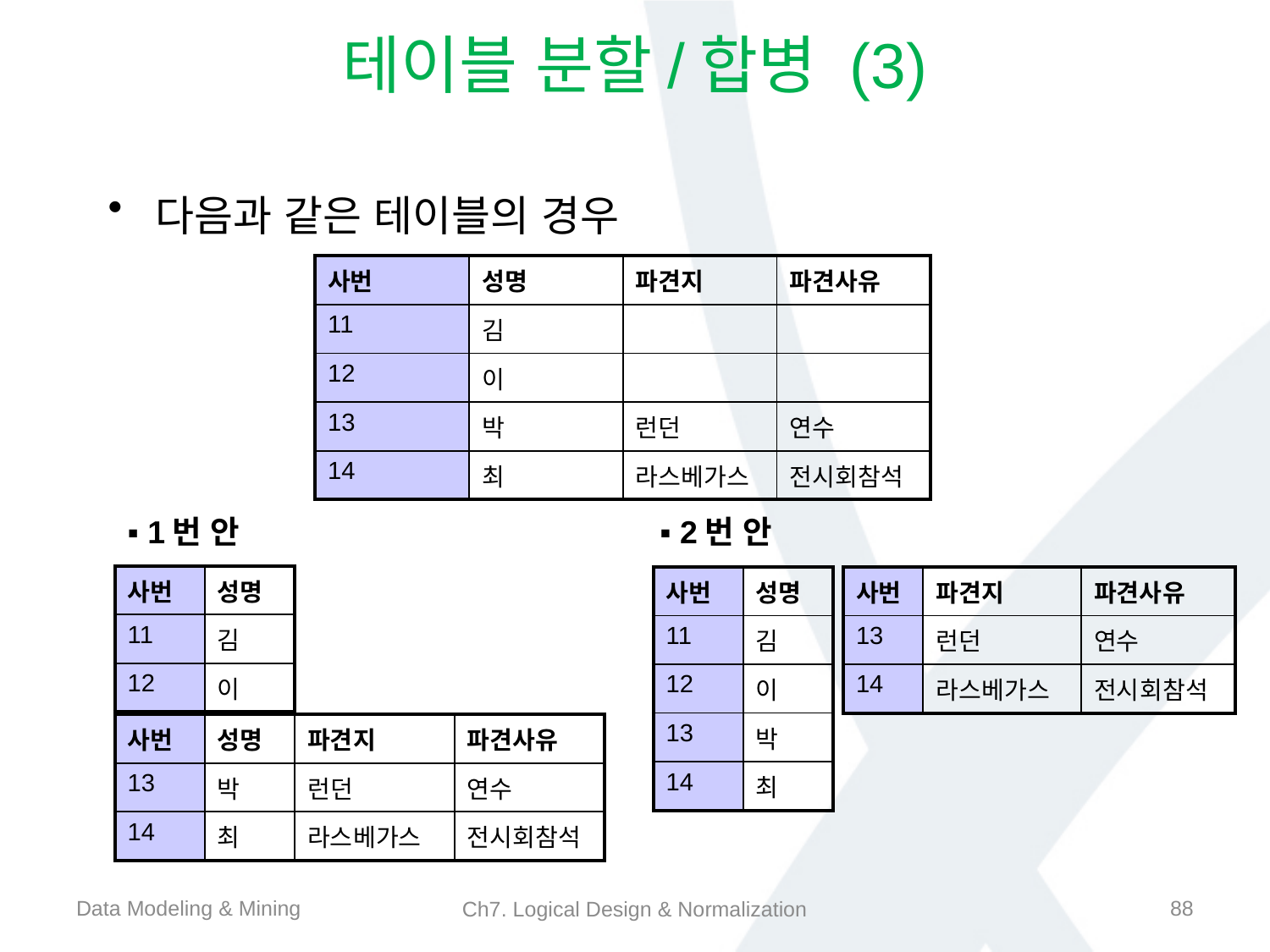

# 테이블 분할/합병 (3)
다음과 같은 테이블의 경우
| 사번 | 성명 | 파견지 | 파견사유 |
| --- | --- | --- | --- |
| 11 | 김 |  |  |
| 12 | 이 |  |  |
| 13 | 박 | 런던 | 연수 |
| 14 | 최 | 라스베가스 | 전시회참석 |
▪ 1번 안
▪ 2번 안
| 사번 | 성명 |
| --- | --- |
| 11 | 김 |
| 12 | 이 |
| 사번 | 성명 |
| --- | --- |
| 11 | 김 |
| 12 | 이 |
| 13 | 박 |
| 14 | 최 |
| 사번 | 파견지 | 파견사유 |
| --- | --- | --- |
| 13 | 런던 | 연수 |
| 14 | 라스베가스 | 전시회참석 |
| 사번 | 성명 | 파견지 | 파견사유 |
| --- | --- | --- | --- |
| 13 | 박 | 런던 | 연수 |
| 14 | 최 | 라스베가스 | 전시회참석 |
Data Modeling & Mining
88
Ch7. Logical Design & Normalization